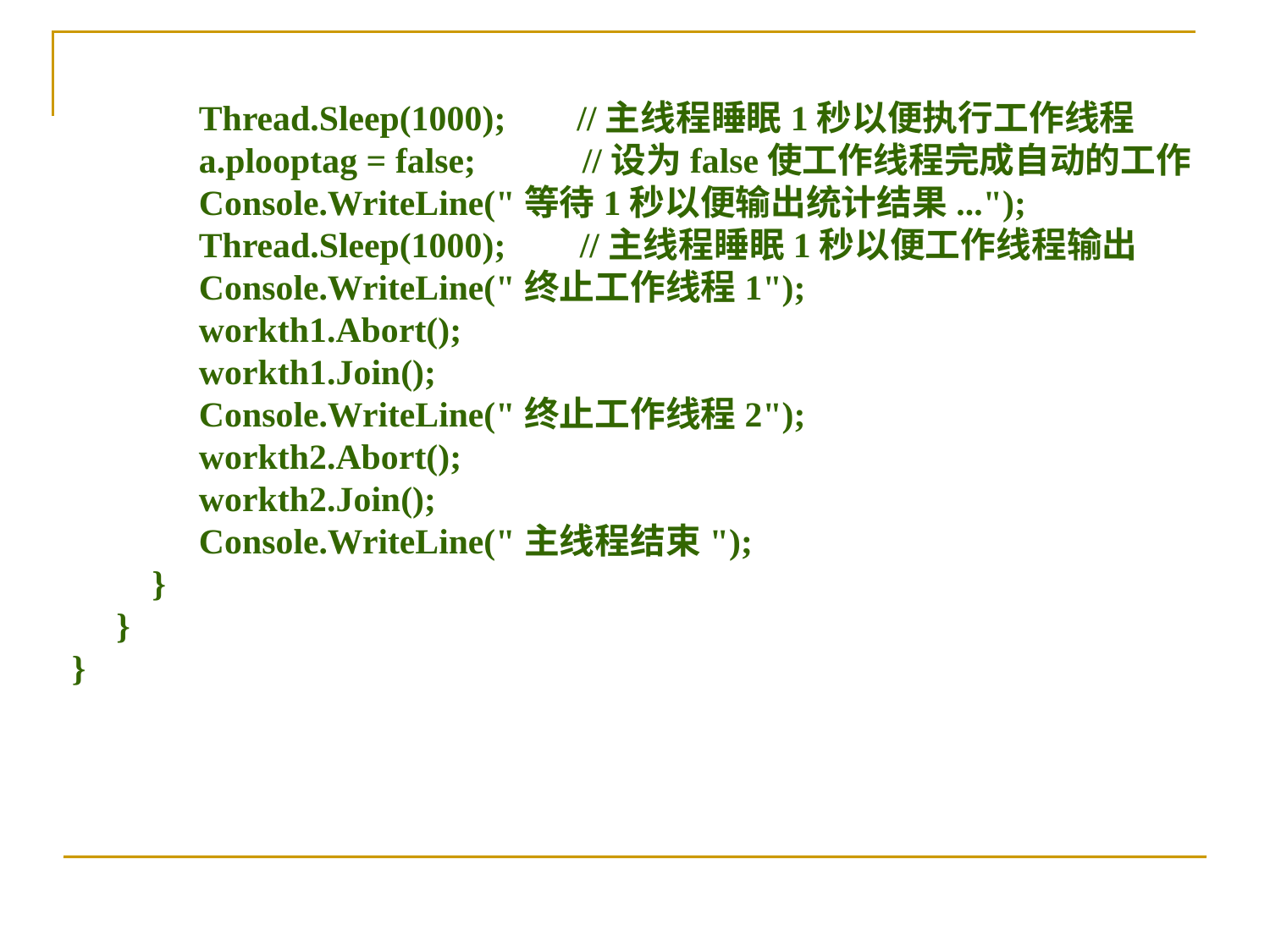

Thread.Sleep(1000);        //主线程睡眠1秒以便执行工作线程
	a.plooptag = false;            //设为false使工作线程完成自动的工作
	Console.WriteLine("等待1秒以便输出统计结果...");
	Thread.Sleep(1000);	//主线程睡眠1秒以便工作线程输出
	Console.WriteLine("终止工作线程1");
	workth1.Abort();
	workth1.Join();
	Console.WriteLine("终止工作线程2");
	workth2.Abort();
	workth2.Join();
	Console.WriteLine("主线程结束");
         }
     }
}